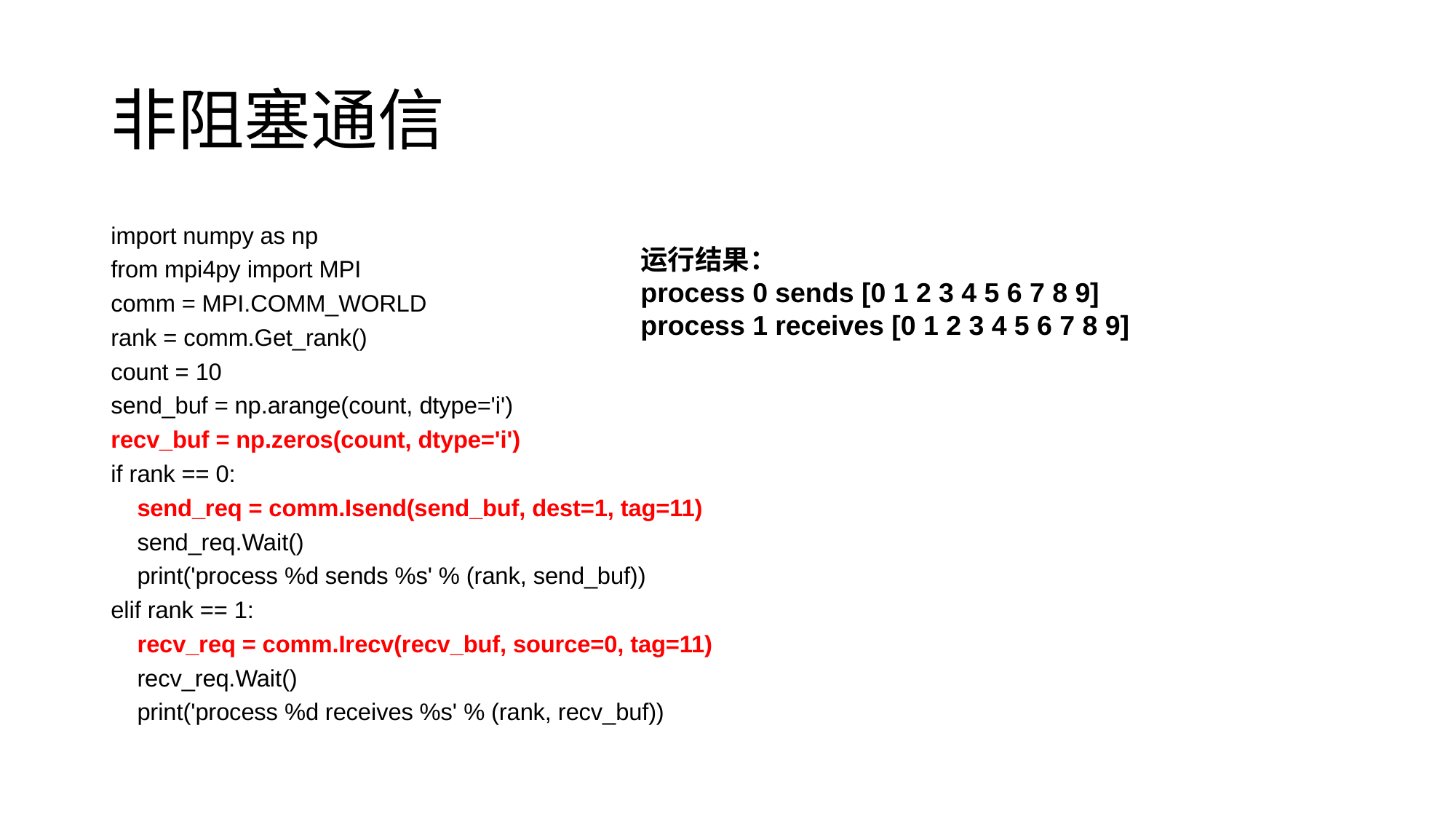

# 非阻塞通信
import numpy as np
from mpi4py import MPI
comm = MPI.COMM_WORLD
rank = comm.Get_rank()
count = 10
send_buf = np.arange(count, dtype='i')
recv_buf = np.zeros(count, dtype='i')
if rank == 0:
    send_req = comm.Isend(send_buf, dest=1, tag=11)
    send_req.Wait()
    print('process %d sends %s' % (rank, send_buf))
elif rank == 1:
    recv_req = comm.Irecv(recv_buf, source=0, tag=11)
    recv_req.Wait()
    print('process %d receives %s' % (rank, recv_buf))
运行结果：
process 0 sends [0 1 2 3 4 5 6 7 8 9]
process 1 receives [0 1 2 3 4 5 6 7 8 9]